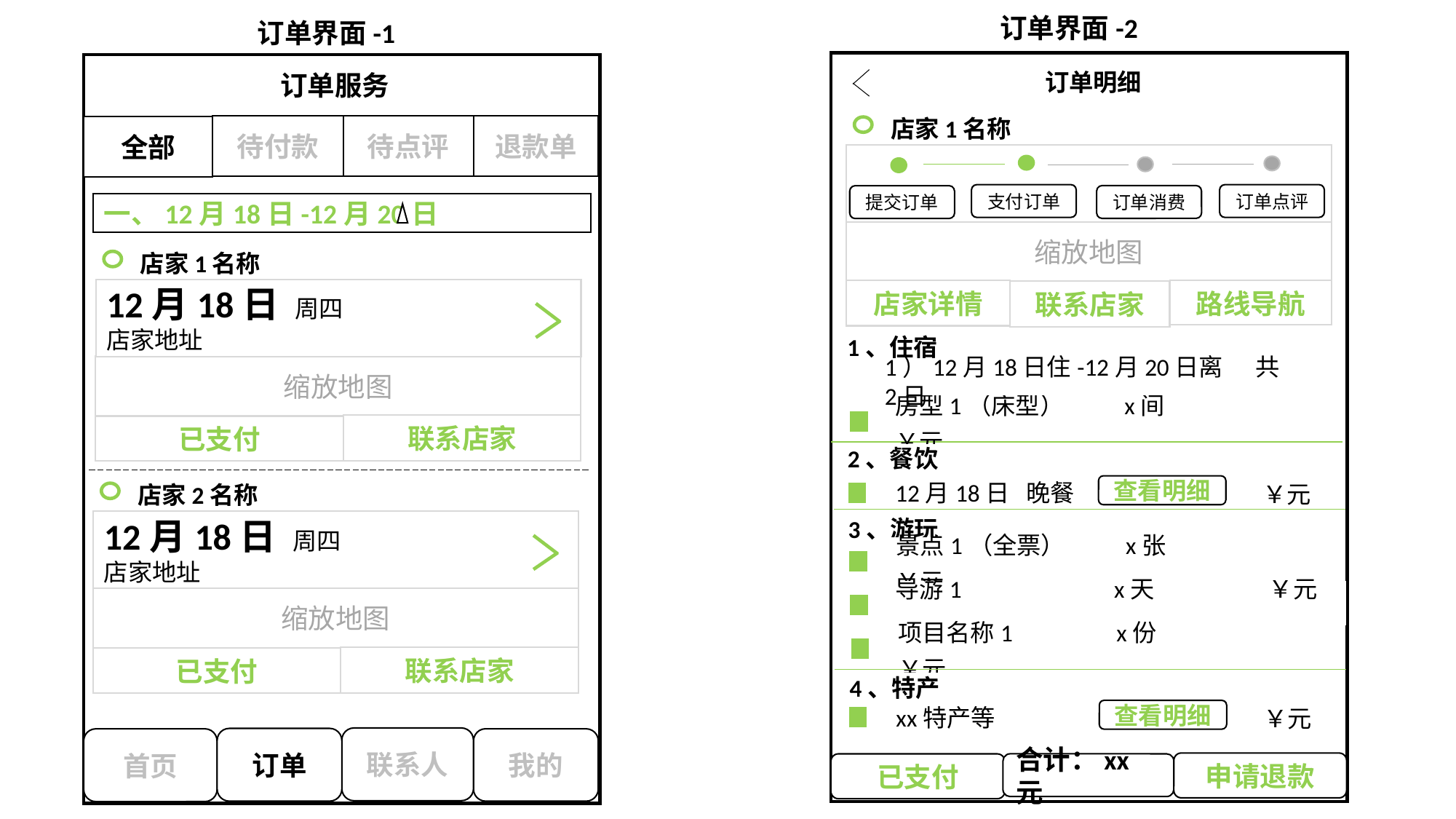

订单界面-2
订单界面-1

订单明细
订单服务
店家1名称

缩放地图
路线导航
待点评
待付款
退款单
全部

支付订单
订单点评
订单消费
提交订单
一、12月18日-12月20日

店家1名称

12月18日  周四
店家地址
缩放地图
联系店家
已支付
店家详情
联系店家
1、住宿
1）12月18日住-12月20日离      共2日
房型1（床型）          x间                      ￥元

2、餐饮
查看明细
12月18日   晚餐
￥元

店家2名称

12月18日  周四
店家地址
缩放地图
联系店家
已支付
3、游玩
景点1（全票）          x张                     ￥元

导游1                            x天                     ￥元

项目名称1                   x份                     ￥元

4、特产
查看明细
xx特产等
￥元

联系人
订单
首页
我的
申请退款
已支付
合计：xx元